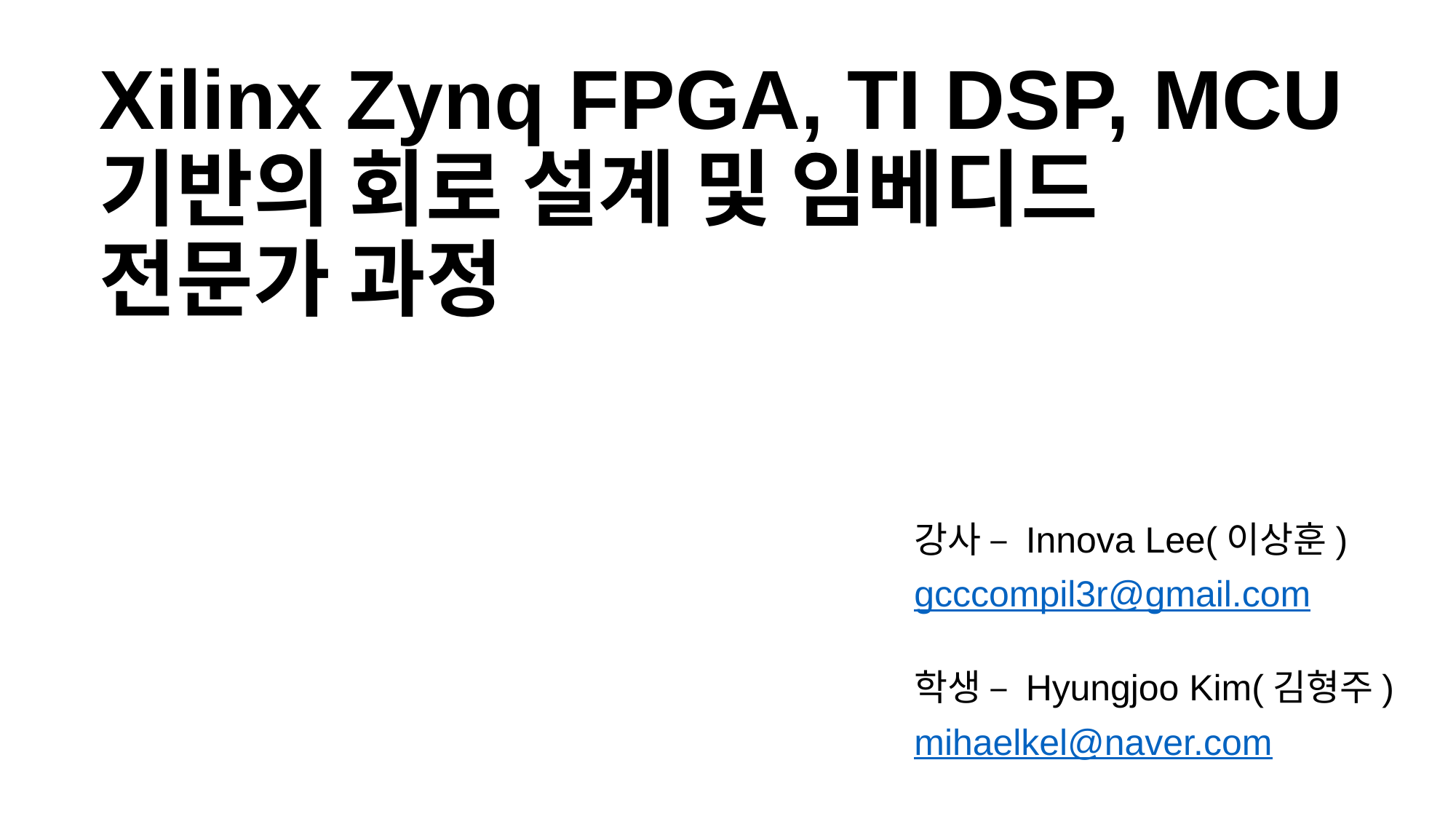

# Xilinx Zynq FPGA, TI DSP, MCU 기반의 회로 설계 및 임베디드 전문가 과정
강사 – Innova Lee(이상훈)
gcccompil3r@gmail.com
학생 – Hyungjoo Kim(김형주)
mihaelkel@naver.com